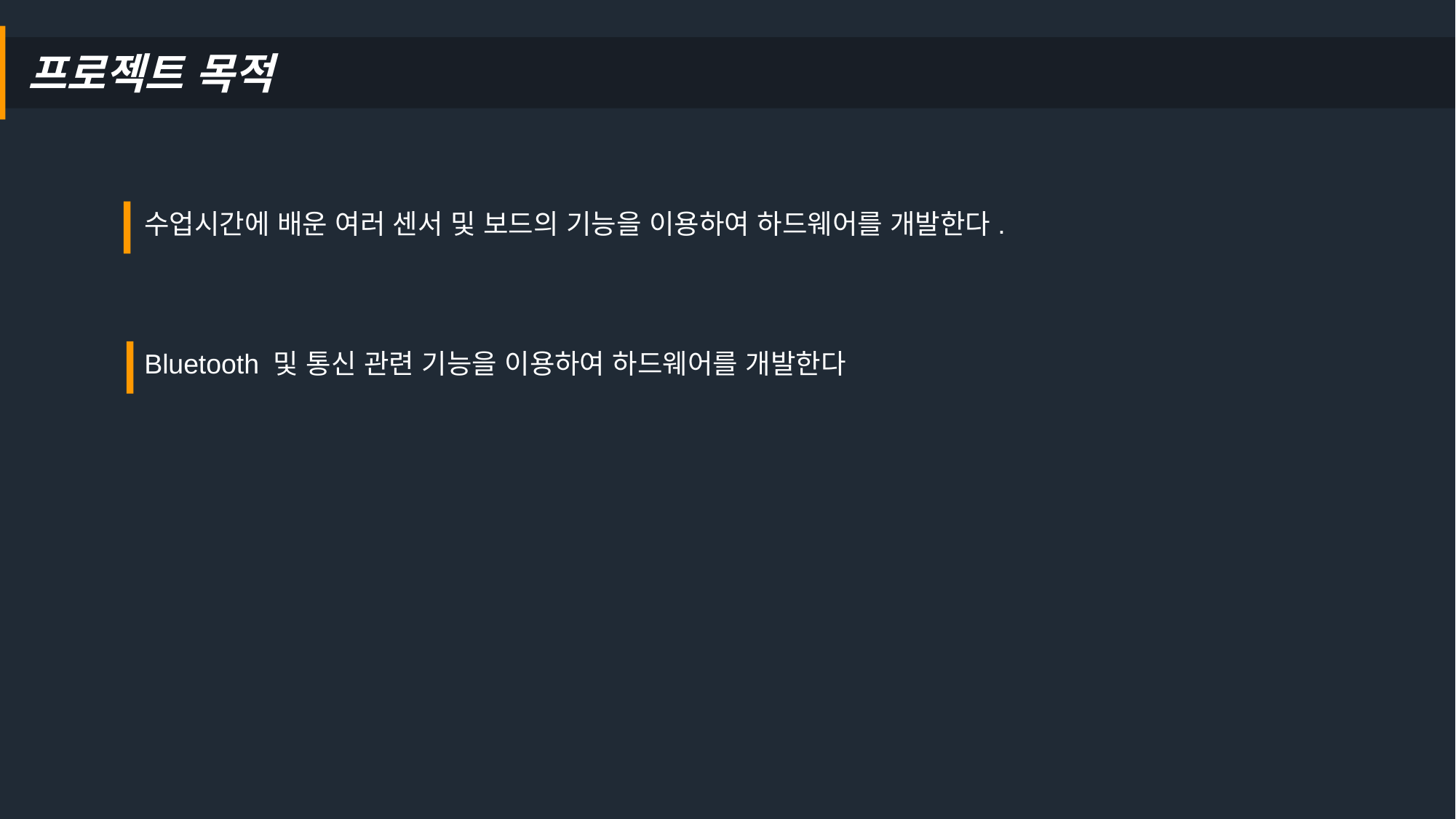

프로젝트 목적

수업시간에 배운 여러 센서 및 보드의 기능을 이용하여 하드웨어를 개발한다.

Bluetooth 및 통신 관련 기능을 이용하여 하드웨어를 개발한다